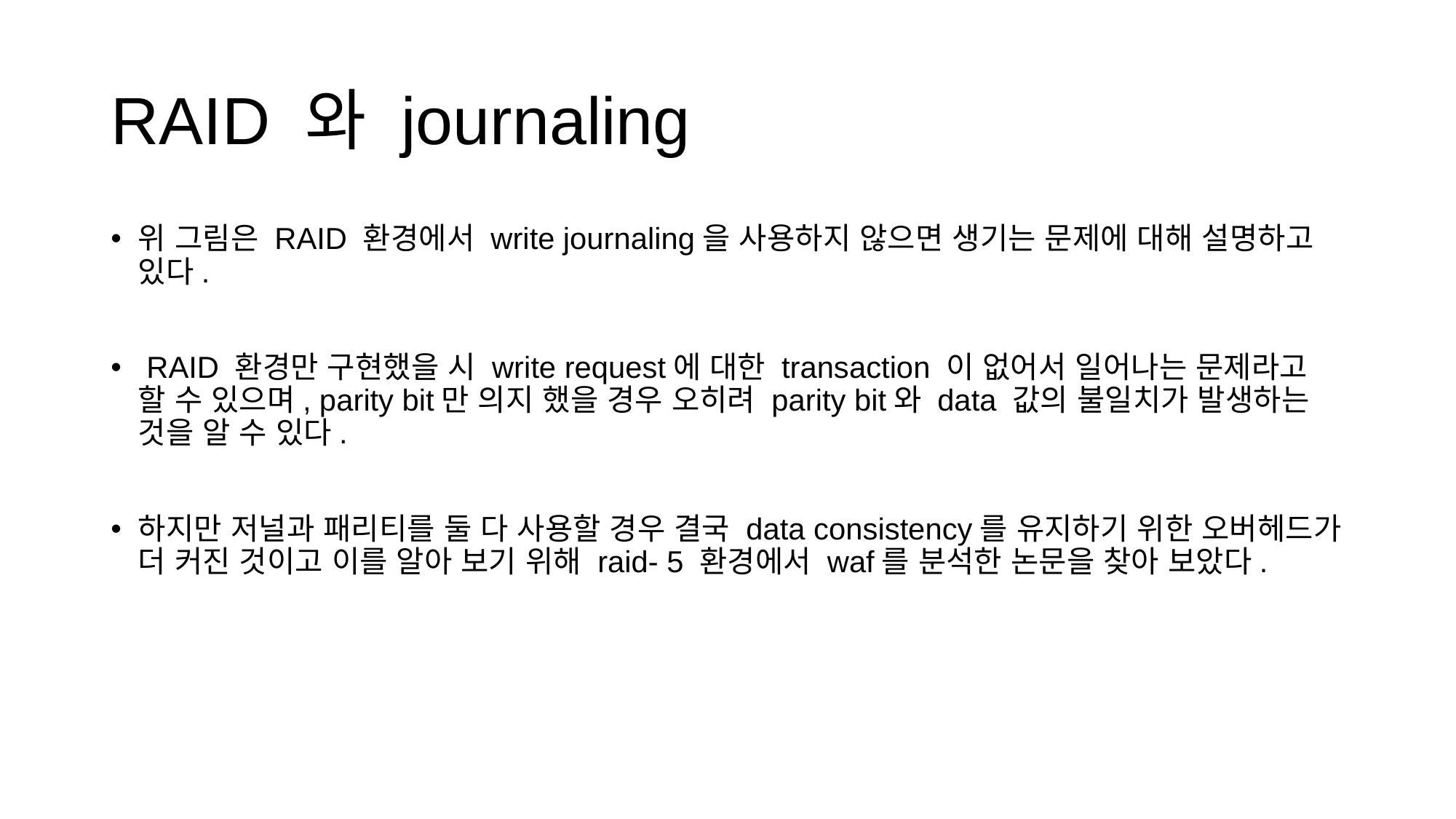

# RAID 와 journaling
위 그림은 RAID 환경에서 write journaling을 사용하지 않으면 생기는 문제에 대해 설명하고 있다.

 RAID 환경만 구현했을 시 write request에 대한 transaction 이 없어서 일어나는 문제라고 할 수 있으며, parity bit만 의지 했을 경우 오히려 parity bit와 data 값의 불일치가 발생하는 것을 알 수 있다.

하지만 저널과 패리티를 둘 다 사용할 경우 결국 data consistency를 유지하기 위한 오버헤드가 더 커진 것이고 이를 알아 보기 위해 raid- 5 환경에서 waf를 분석한 논문을 찾아 보았다.